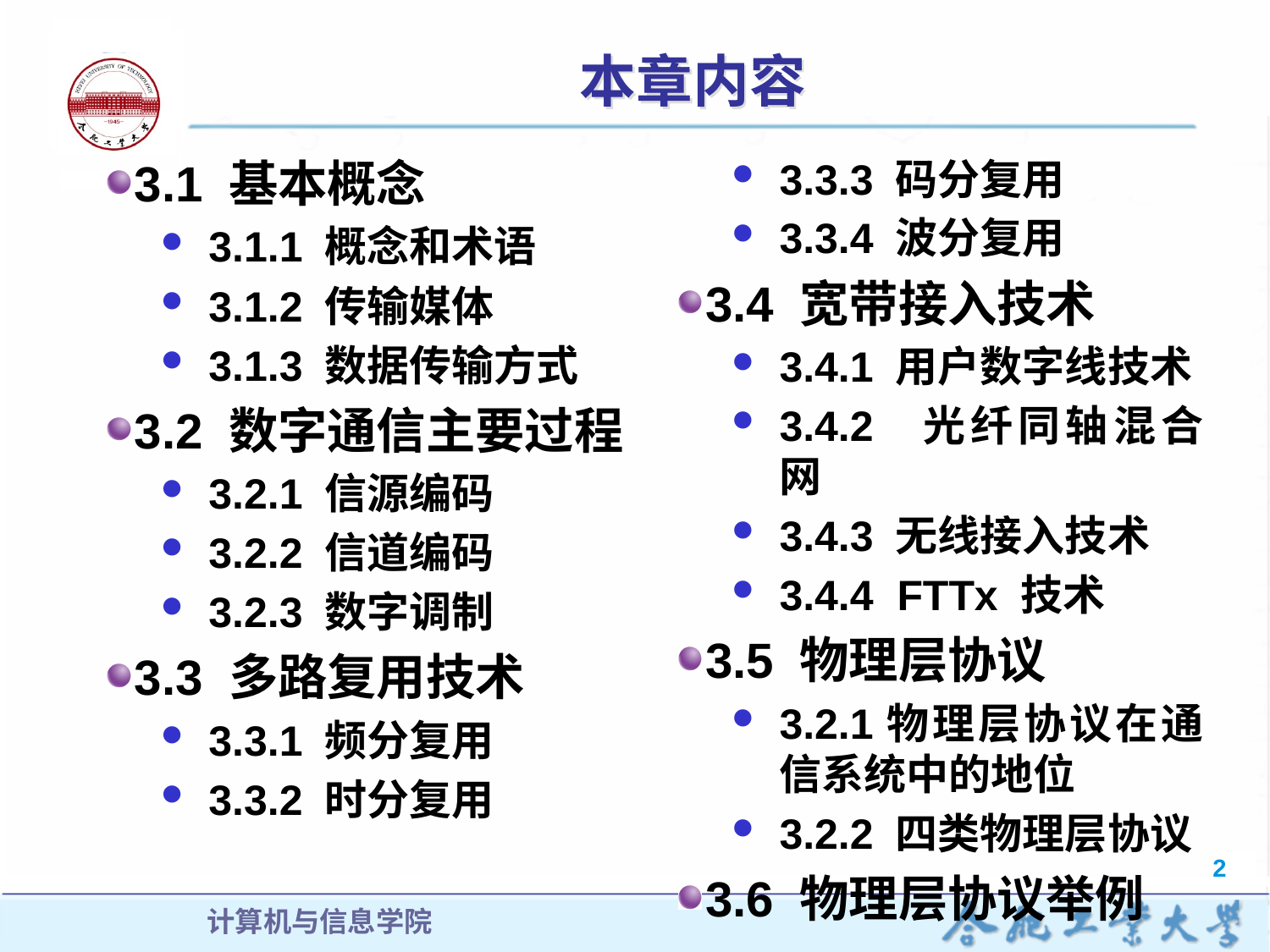

# 本章内容
3.1 基本概念
3.1.1 概念和术语
3.1.2 传输媒体
3.1.3 数据传输方式
3.2 数字通信主要过程
3.2.1 信源编码
3.2.2 信道编码
3.2.3 数字调制
3.3 多路复用技术
3.3.1 频分复用
3.3.2 时分复用
3.3.3 码分复用
3.3.4 波分复用
3.4 宽带接入技术
3.4.1 用户数字线技术
3.4.2  光纤同轴混合网
3.4.3 无线接入技术
3.4.4  FTTx 技术
3.5 物理层协议
3.2.1物理层协议在通信系统中的地位
3.2.2 四类物理层协议
3.6 物理层协议举例